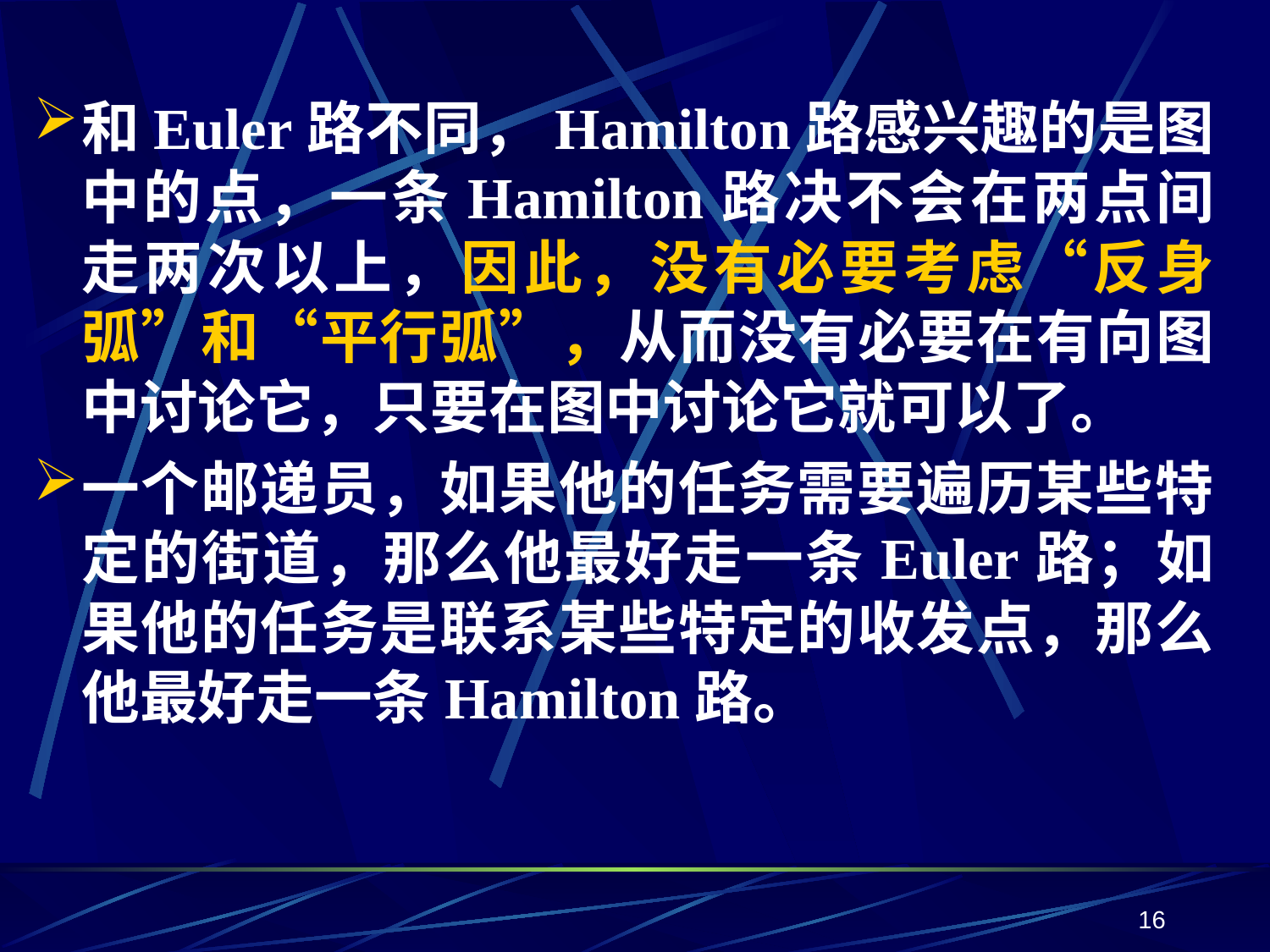

和Euler路不同，Hamilton路感兴趣的是图中的点，一条Hamilton路决不会在两点间走两次以上，因此，没有必要考虑“反身弧”和“平行弧”，从而没有必要在有向图中讨论它，只要在图中讨论它就可以了。
一个邮递员，如果他的任务需要遍历某些特定的街道，那么他最好走一条Euler路；如果他的任务是联系某些特定的收发点，那么他最好走一条Hamilton路。

16